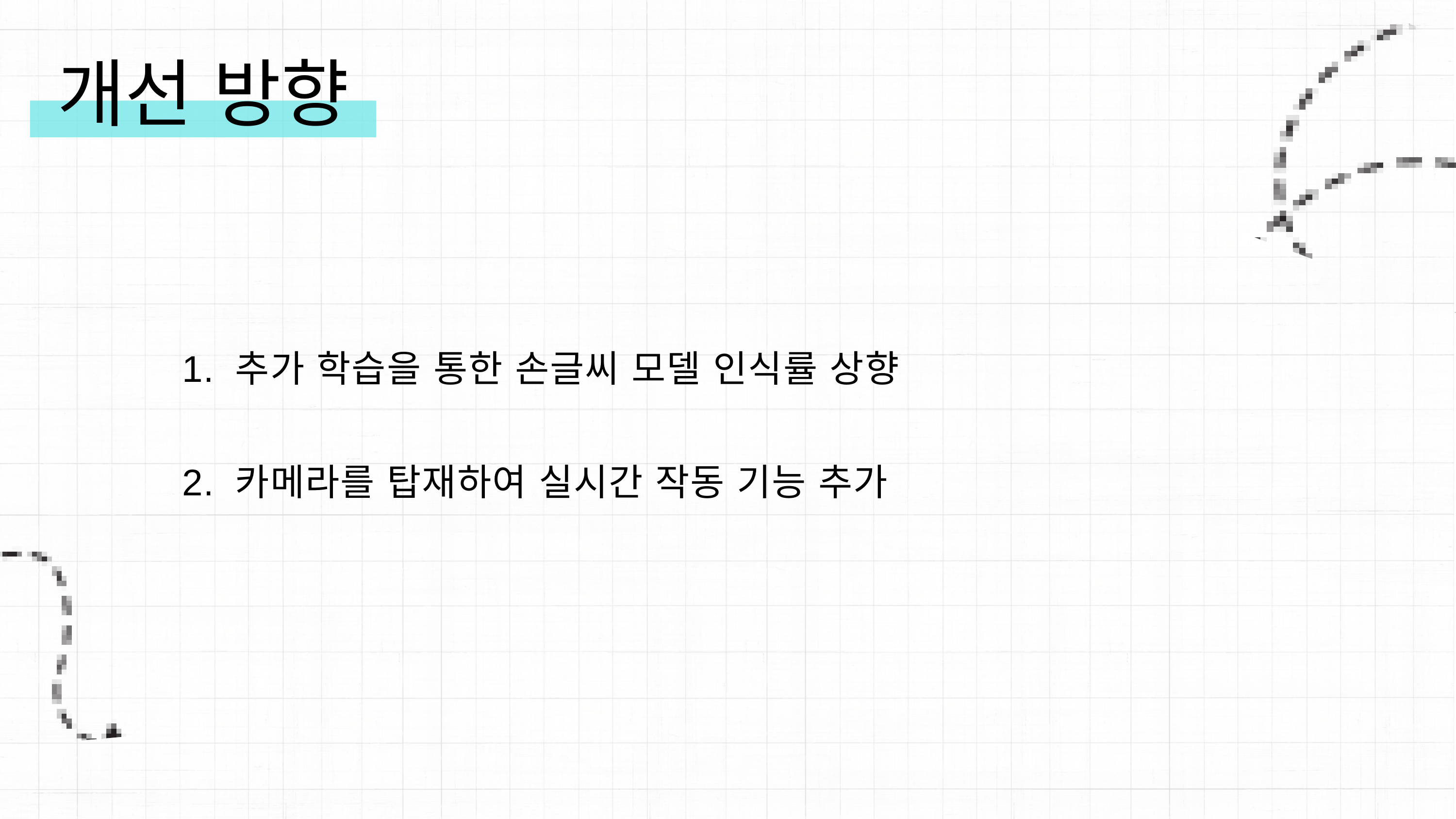

개선 방향

1. 추가 학습을 통한 손글씨 모델 인식률 상향

2. 카메라를 탑재하여 실시간 작동 기능 추가